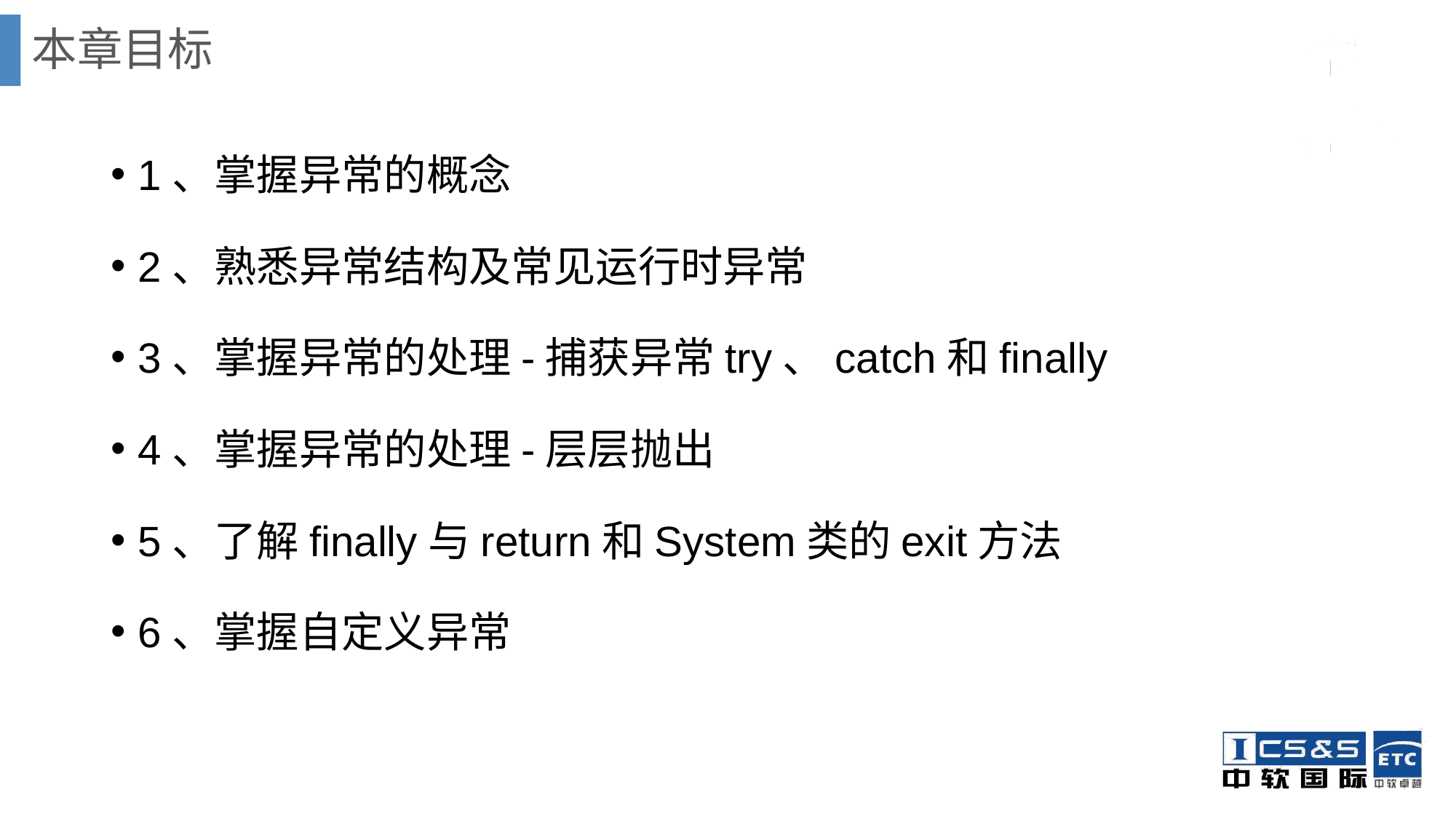

# 本章目标
1、掌握异常的概念
2、熟悉异常结构及常见运行时异常
3、掌握异常的处理-捕获异常try、catch和finally
4、掌握异常的处理-层层抛出
5、了解finally与return和System类的exit方法
6、掌握自定义异常